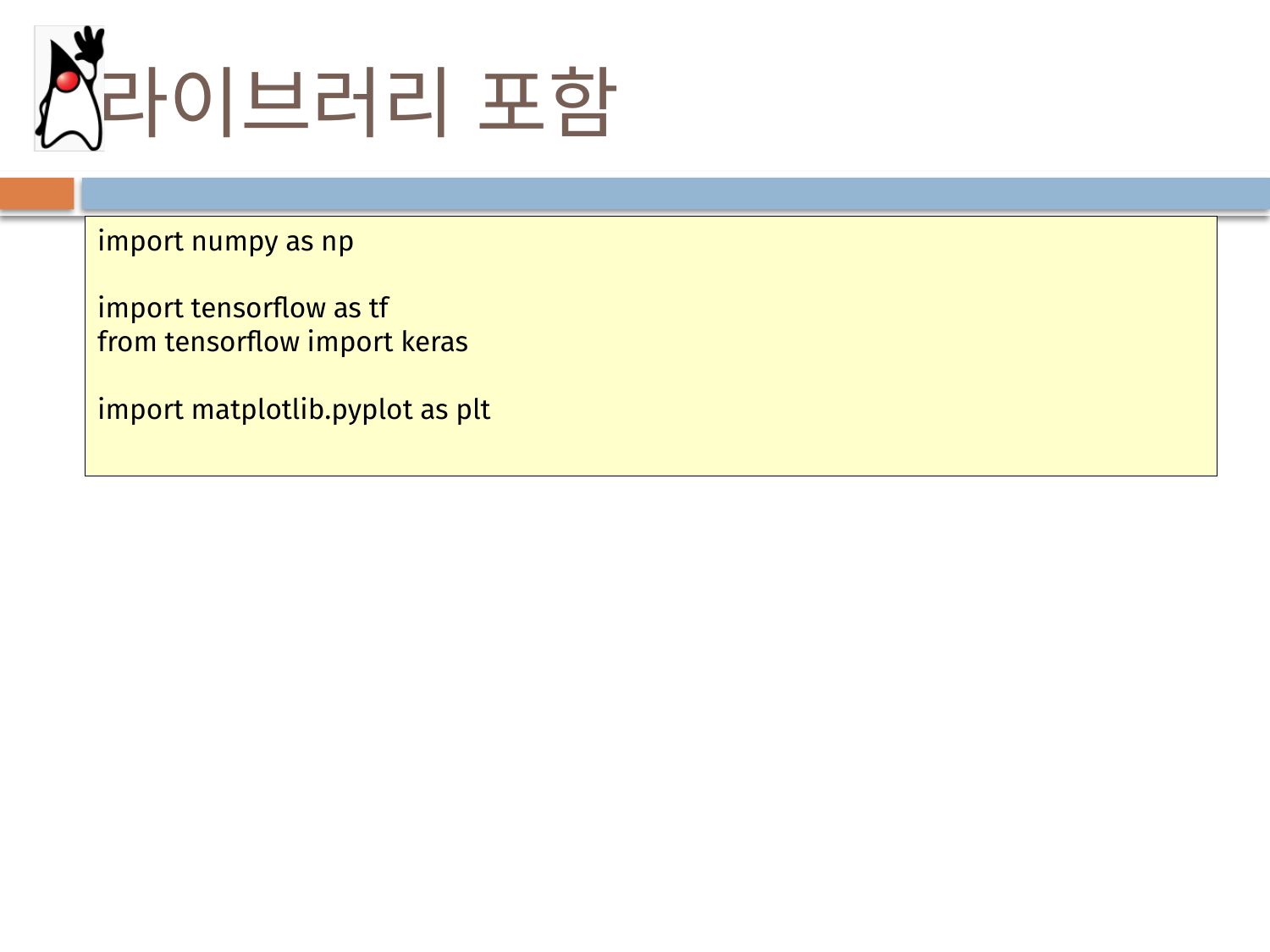

# 라이브러리 포함
import numpy as np

import tensorflow as tf
from tensorflow import keras

import matplotlib.pyplot as plt